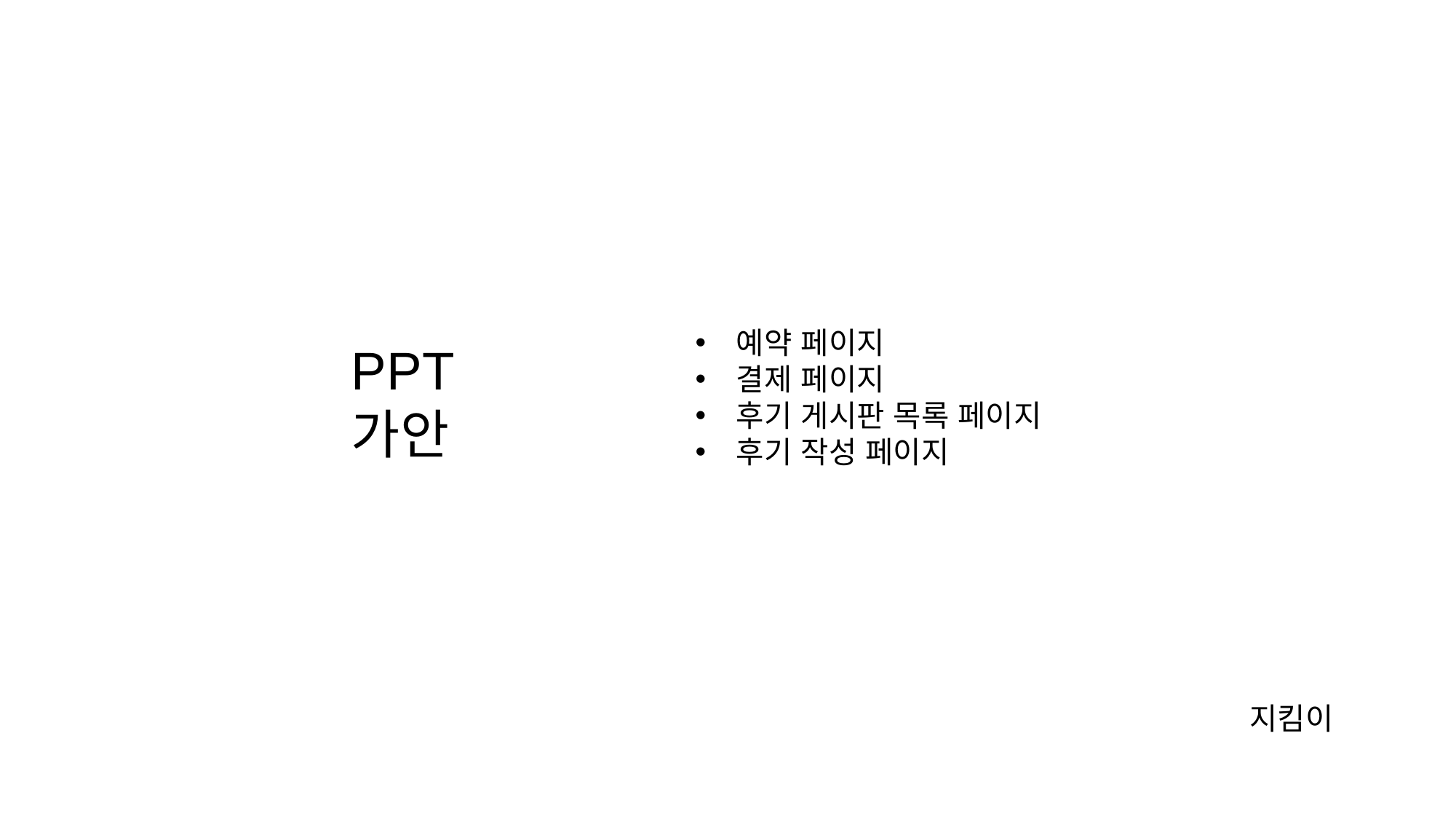

예약 페이지
결제 페이지
후기 게시판 목록 페이지
후기 작성 페이지
PPT 가안
지킴이